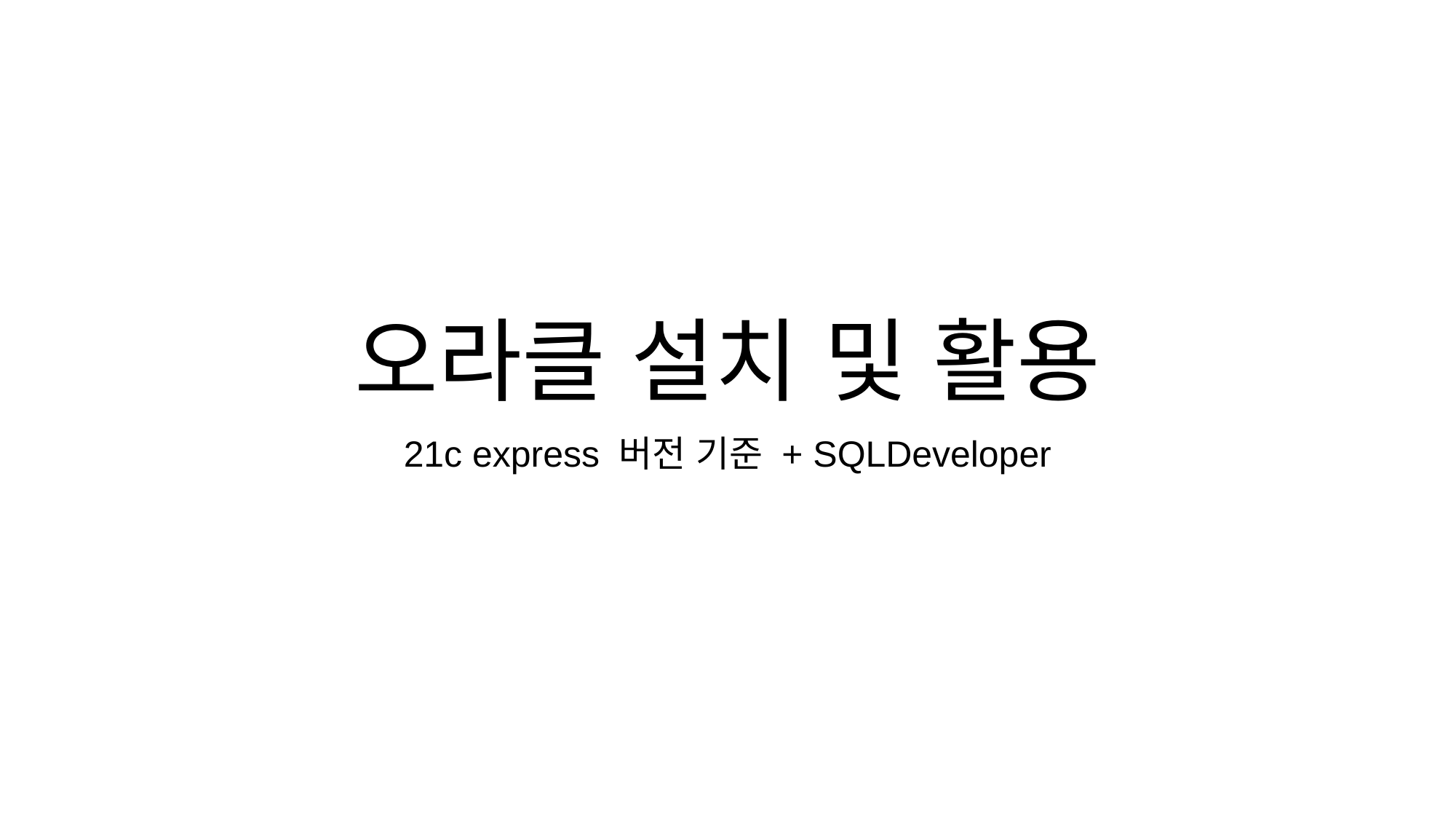

# 오라클 설치 및 활용
21c express 버전 기준 + SQLDeveloper